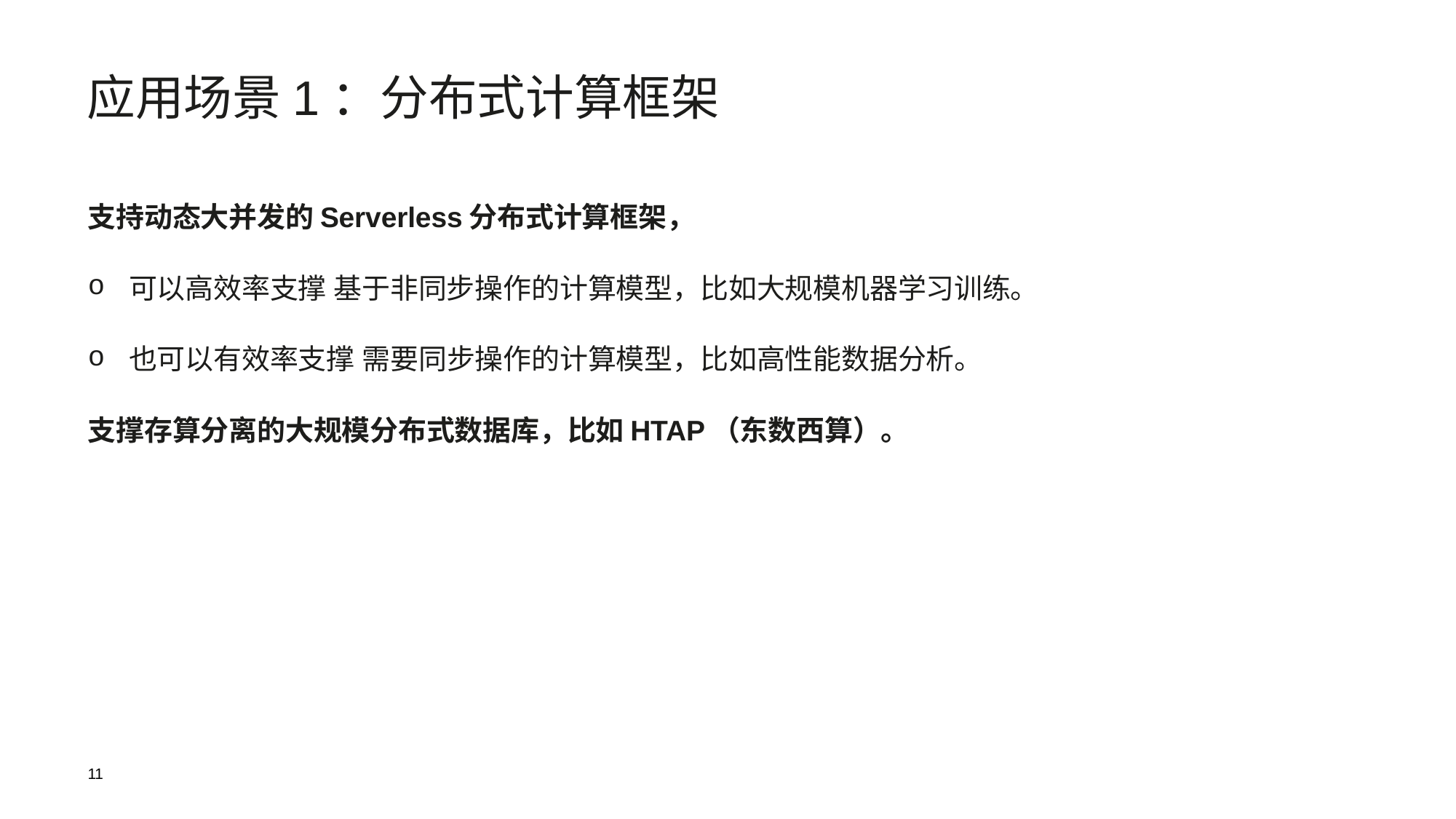

应用场景1：分布式计算框架

支持动态大并发的Serverless分布式计算框架，
可以高效率支撑 基于非同步操作的计算模型，比如大规模机器学习训练。
也可以有效率支撑 需要同步操作的计算模型，比如高性能数据分析。
支撑存算分离的大规模分布式数据库，比如HTAP（东数西算）。
11